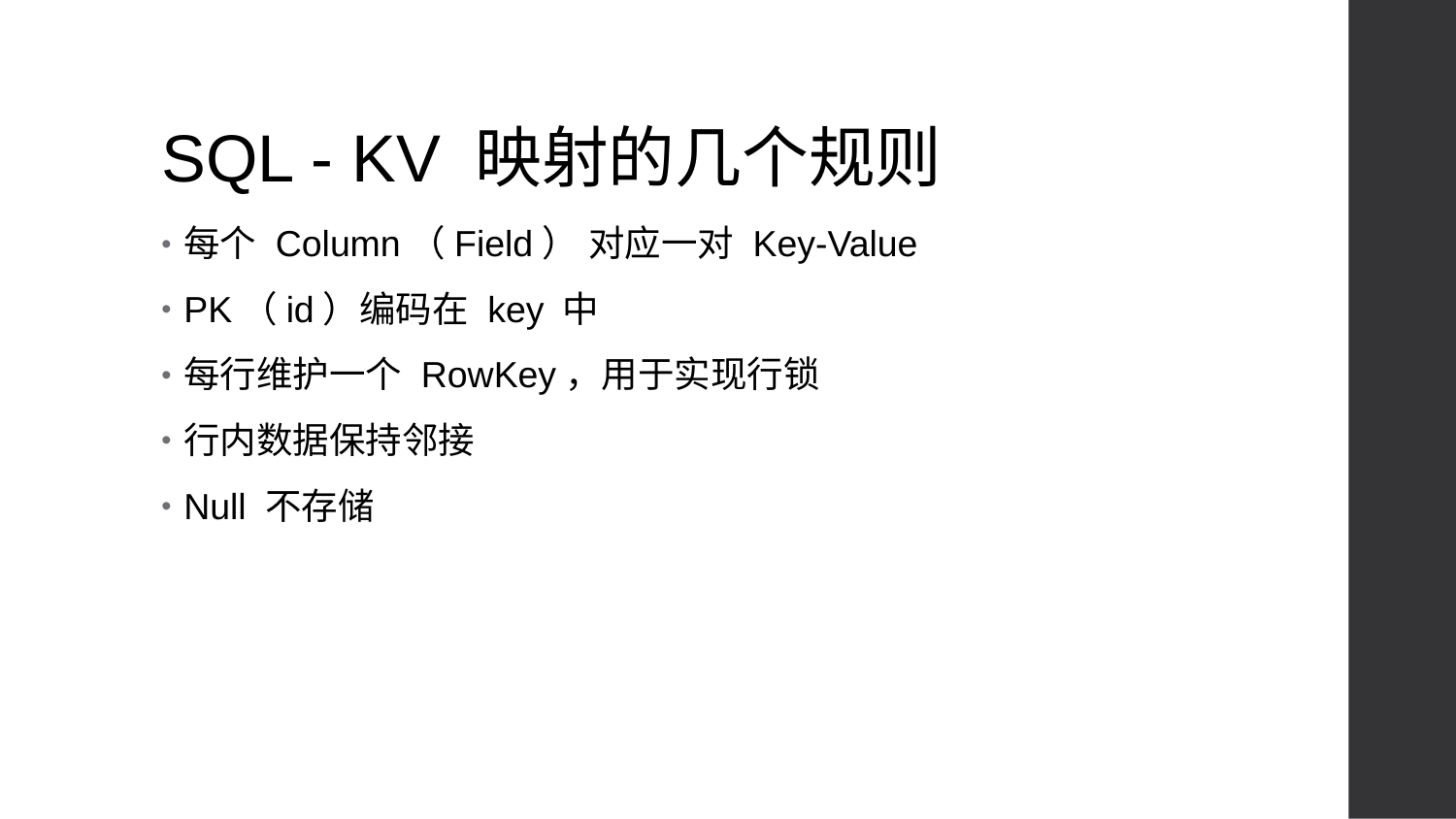

# SQL - KV 映射的几个规则
每个 Column（Field） 对应一对 Key-Value
PK（id）编码在 key 中
每行维护一个 RowKey，用于实现行锁
行内数据保持邻接
Null 不存储